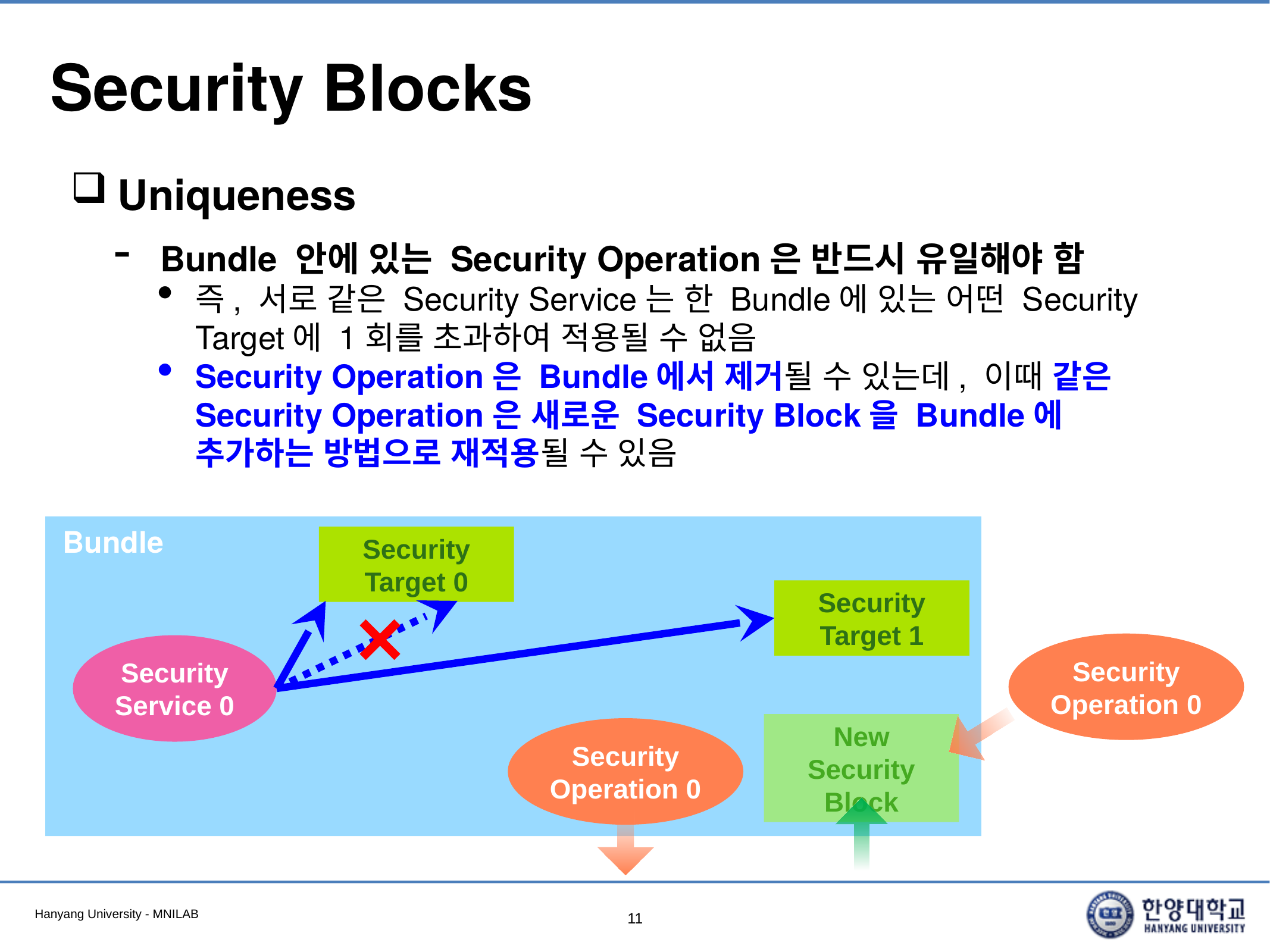

# Security Blocks
Uniqueness
Bundle 안에 있는 Security Operation은 반드시 유일해야 함
즉, 서로 같은 Security Service는 한 Bundle에 있는 어떤 Security Target에 1회를 초과하여 적용될 수 없음
Security Operation은 Bundle에서 제거될 수 있는데, 이때 같은 Security Operation은 새로운 Security Block을 Bundle에 추가하는 방법으로 재적용될 수 있음

Bundle
Security Target 0
Security Target 1

Security Operation 0
Security Service 0

Security Operation 0
New
Security Block

11